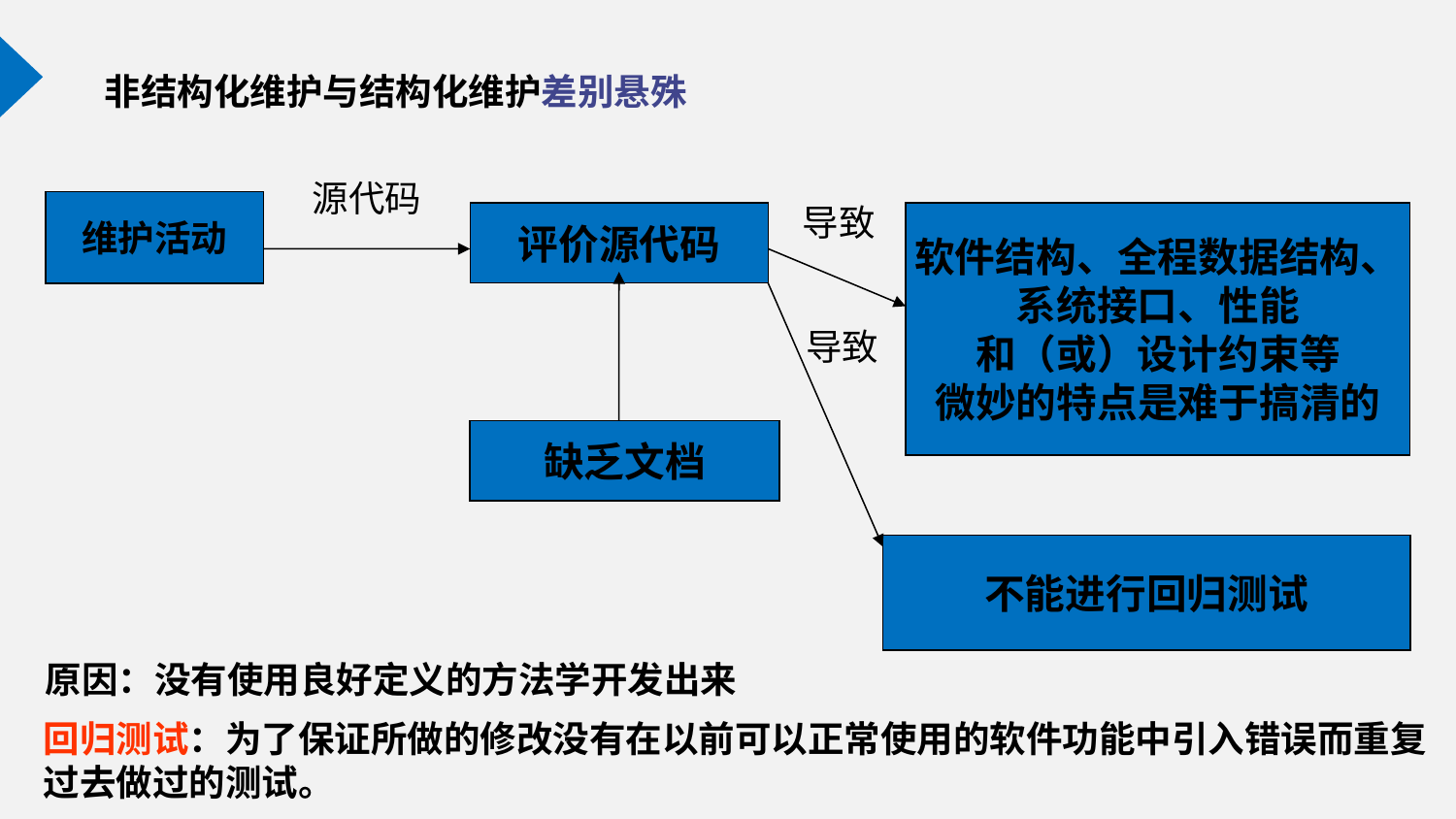

非结构化维护与结构化维护差别悬殊
源代码
维护活动
导致
软件结构、全程数据结构、
系统接口、性能
和（或）设计约束等
微妙的特点是难于搞清的
评价源代码

导致
缺乏文档
不能进行回归测试
原因：没有使用良好定义的方法学开发出来
回归测试：为了保证所做的修改没有在以前可以正常使用的软件功能中引入错误而重复过去做过的测试。